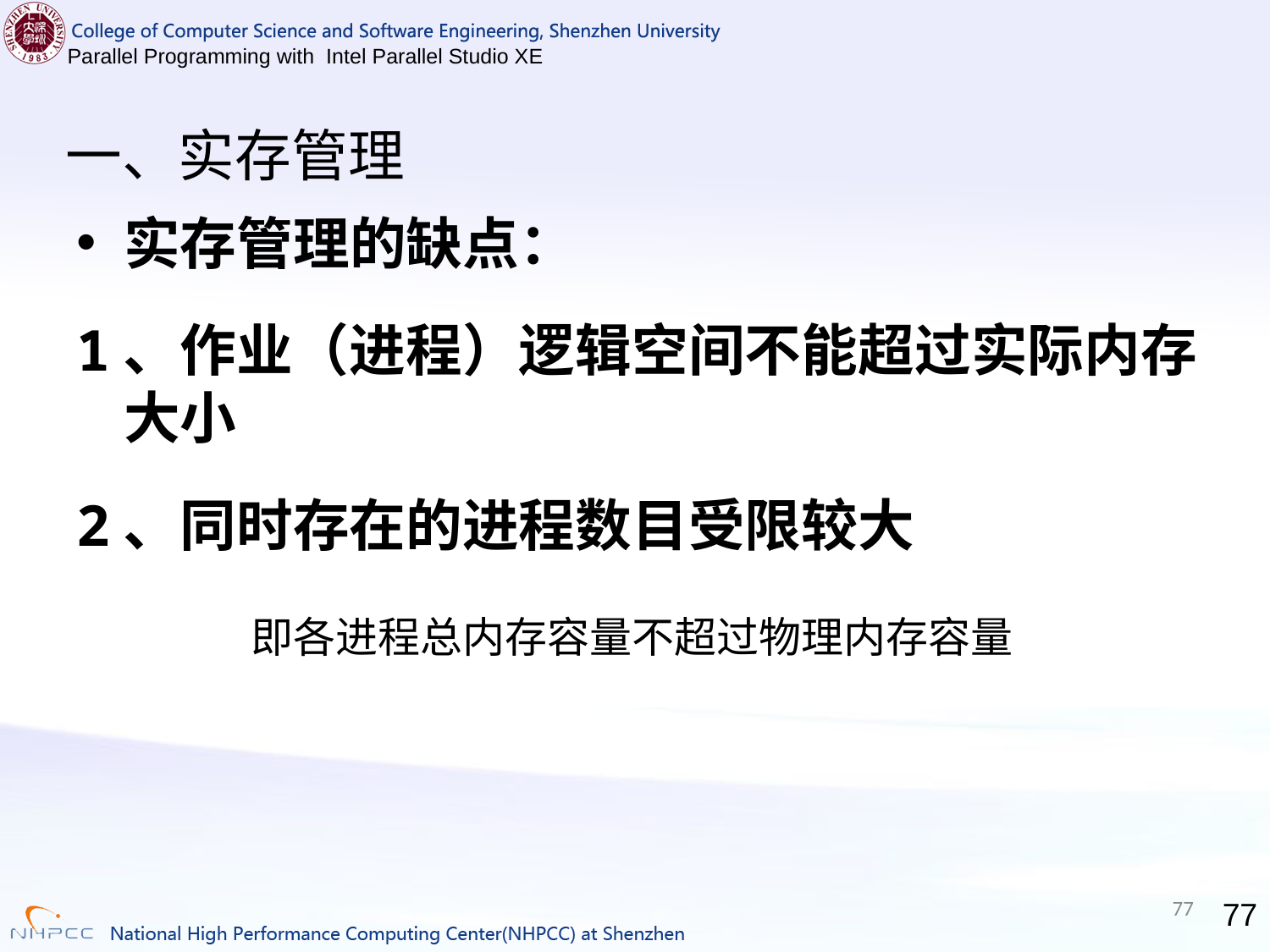

# 一、实存管理
实存管理的缺点：
1、作业（进程）逻辑空间不能超过实际内存大小
2、同时存在的进程数目受限较大
		即各进程总内存容量不超过物理内存容量
77
77